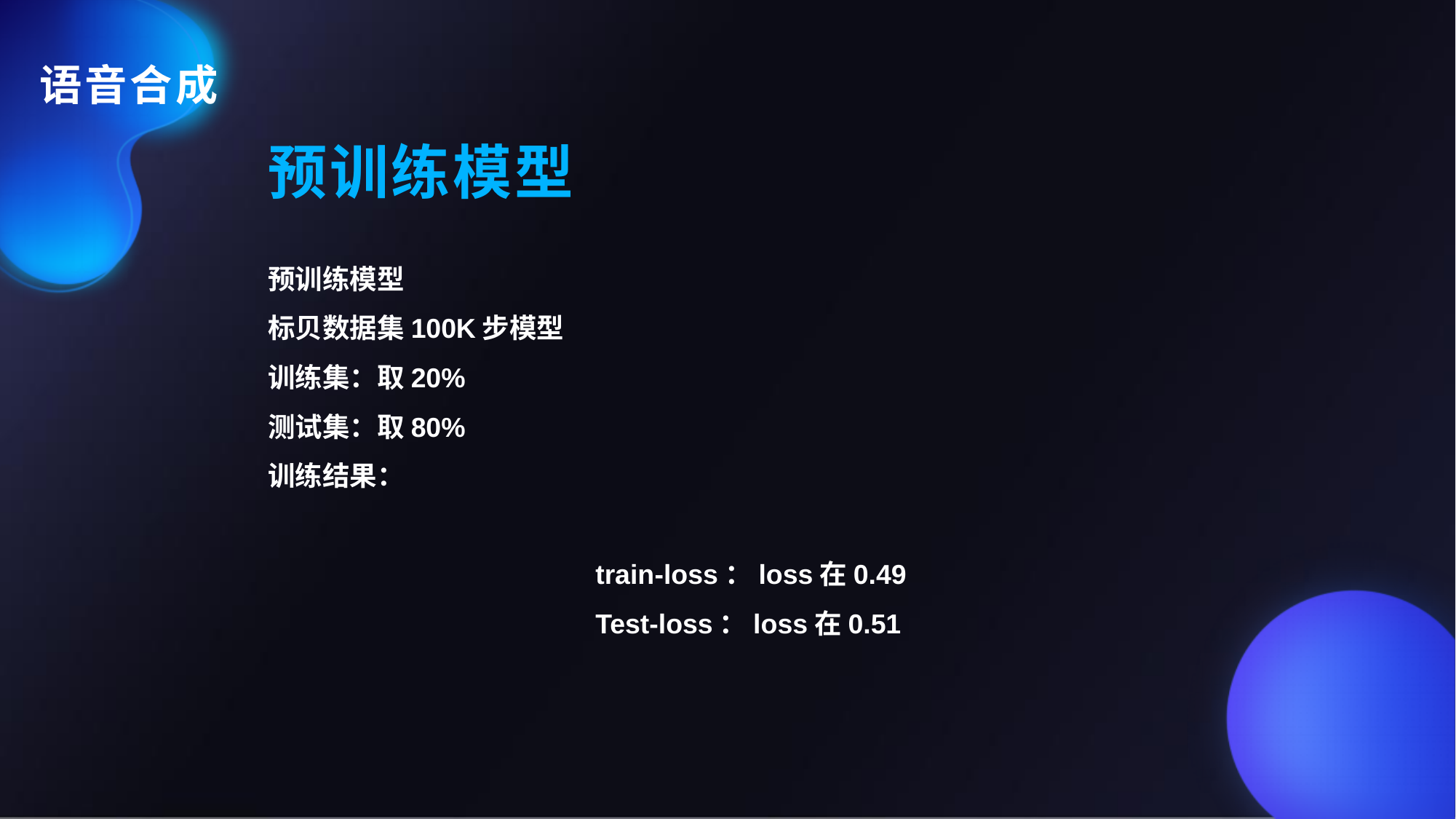

语音合成
预训练模型
预训练模型
标贝数据集100K步模型
训练集：取20%
测试集：取80%
训练结果：

			train-loss：loss在0.49
			Test-loss：loss在0.51